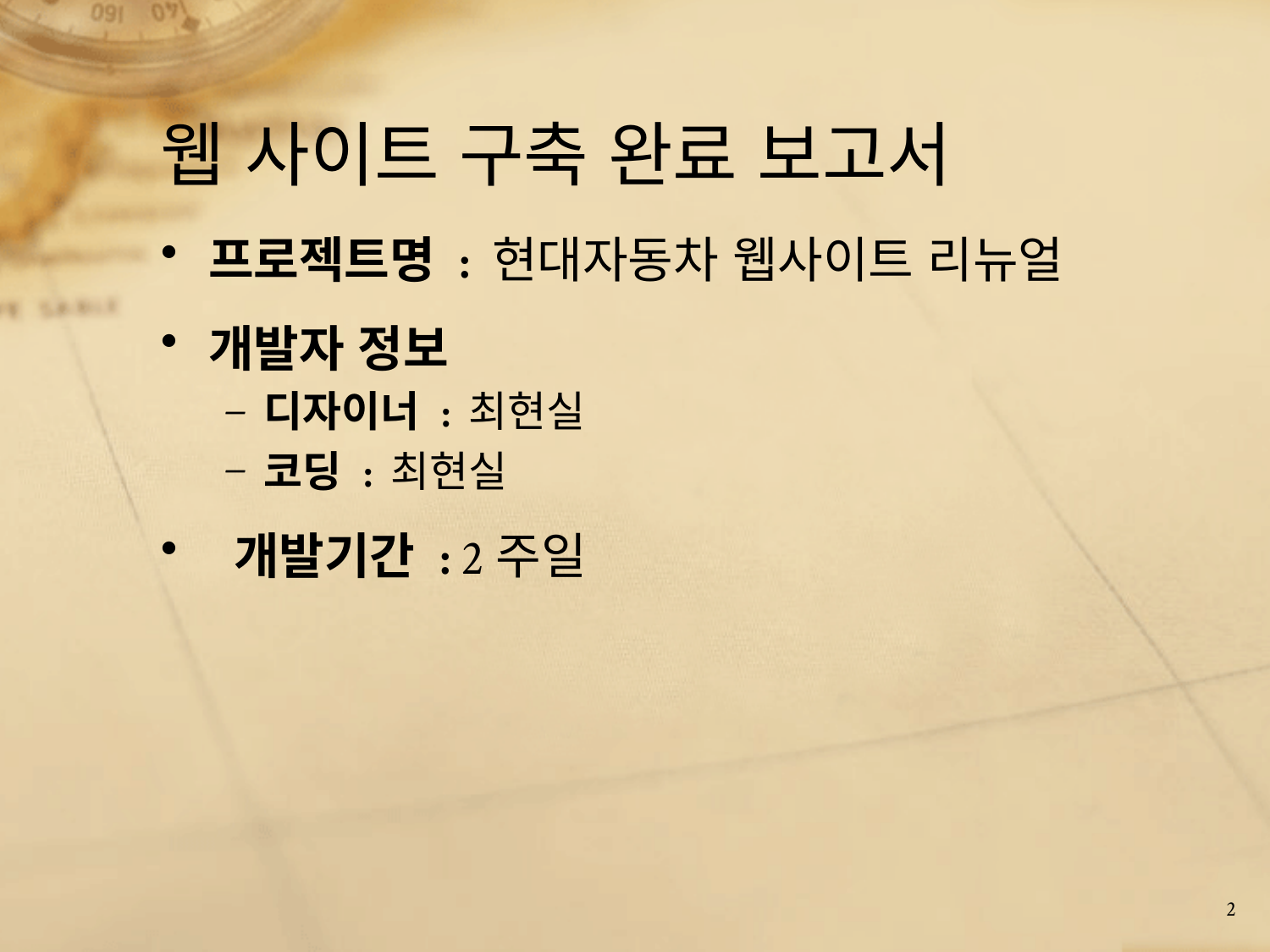

# 웹 사이트 구축 완료 보고서
프로젝트명 : 현대자동차 웹사이트 리뉴얼
개발자 정보
디자이너 : 최현실
코딩 : 최현실
 개발기간 : 2주일
2